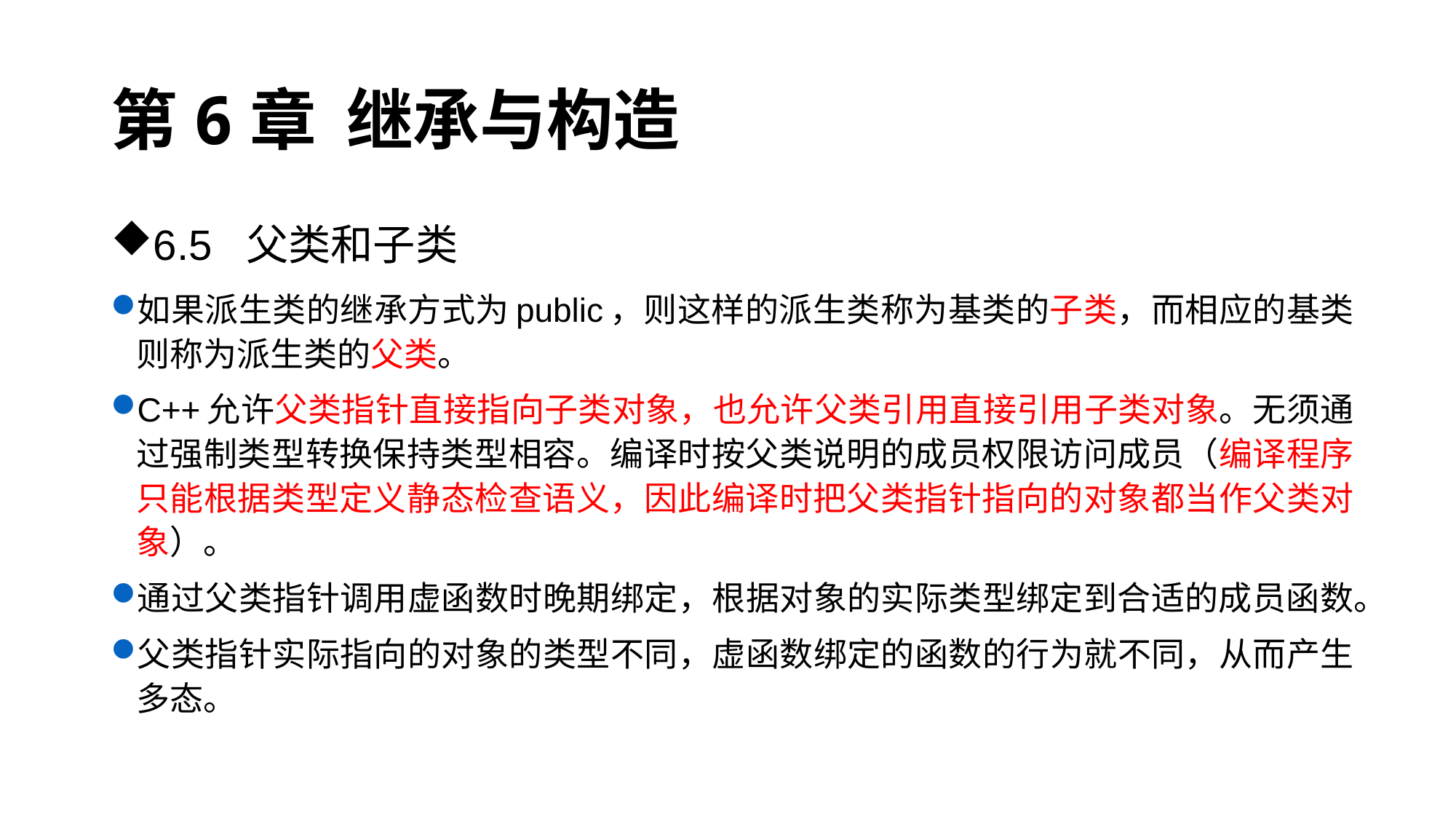

# 第6章  继承与构造
6.5  父类和子类
如果派生类的继承方式为public，则这样的派生类称为基类的子类，而相应的基类则称为派生类的父类。
C++允许父类指针直接指向子类对象，也允许父类引用直接引用子类对象。无须通过强制类型转换保持类型相容。编译时按父类说明的成员权限访问成员（编译程序只能根据类型定义静态检查语义，因此编译时把父类指针指向的对象都当作父类对象）。
通过父类指针调用虚函数时晚期绑定，根据对象的实际类型绑定到合适的成员函数。
父类指针实际指向的对象的类型不同，虚函数绑定的函数的行为就不同，从而产生多态。